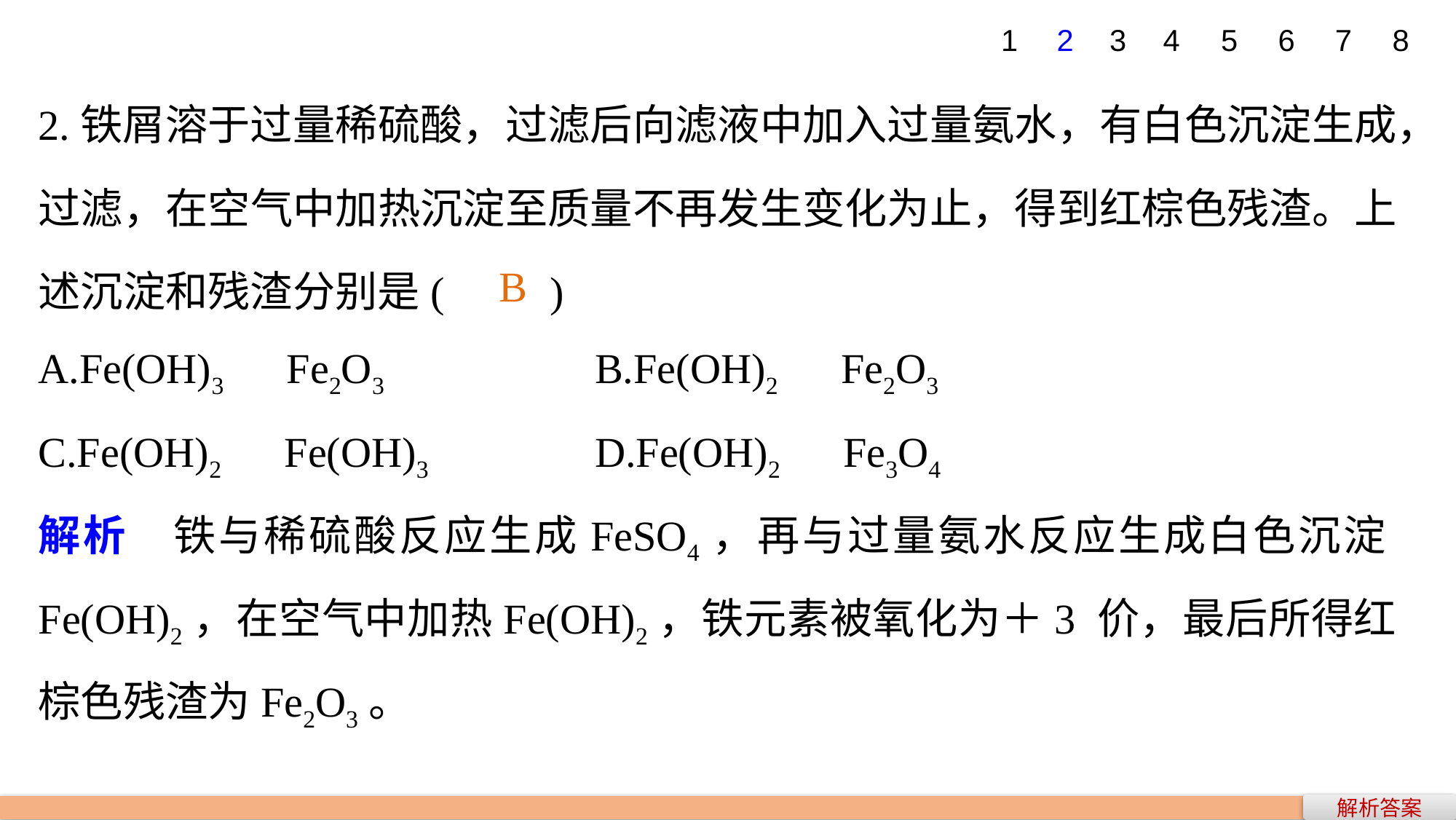

1
2
3
4
5
6
7
8
2.铁屑溶于过量稀硫酸，过滤后向滤液中加入过量氨水，有白色沉淀生成，过滤，在空气中加热沉淀至质量不再发生变化为止，得到红棕色残渣。上述沉淀和残渣分别是(　　)
A.Fe(OH)3　Fe2O3 		 B.Fe(OH)2　Fe2O3
C.Fe(OH)2　Fe(OH)3 		 D.Fe(OH)2　Fe3O4
解析　铁与稀硫酸反应生成FeSO4，再与过量氨水反应生成白色沉淀Fe(OH)2，在空气中加热Fe(OH)2，铁元素被氧化为＋3 价，最后所得红棕色残渣为Fe2O3。
B
解析答案